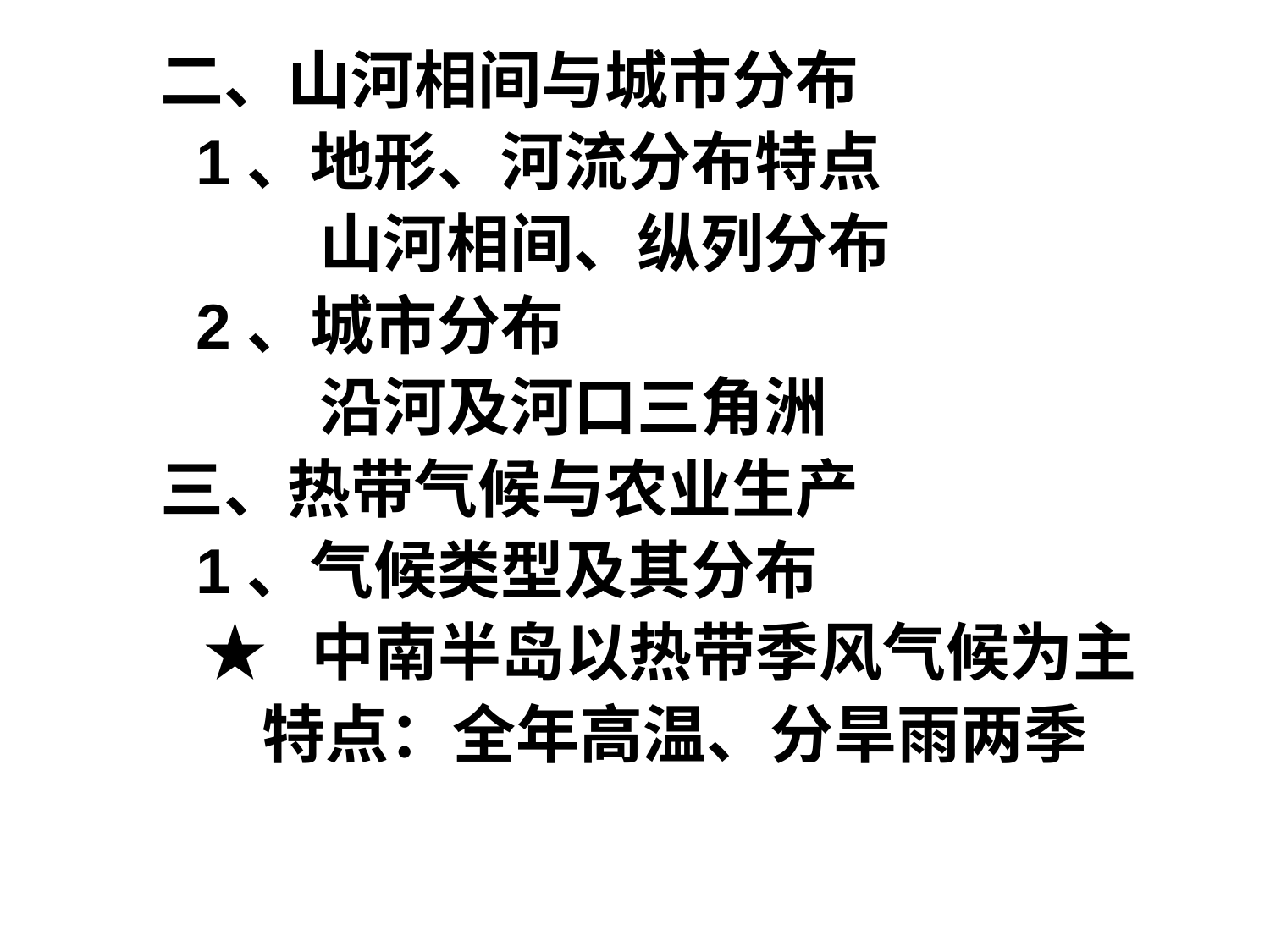

二、山河相间与城市分布
  1、地形、河流分布特点
          山河相间、纵列分布
  2、城市分布
          沿河及河口三角洲
三、热带气候与农业生产
  1、气候类型及其分布
   ★  中南半岛以热带季风气候为主
      特点：全年高温、分旱雨两季